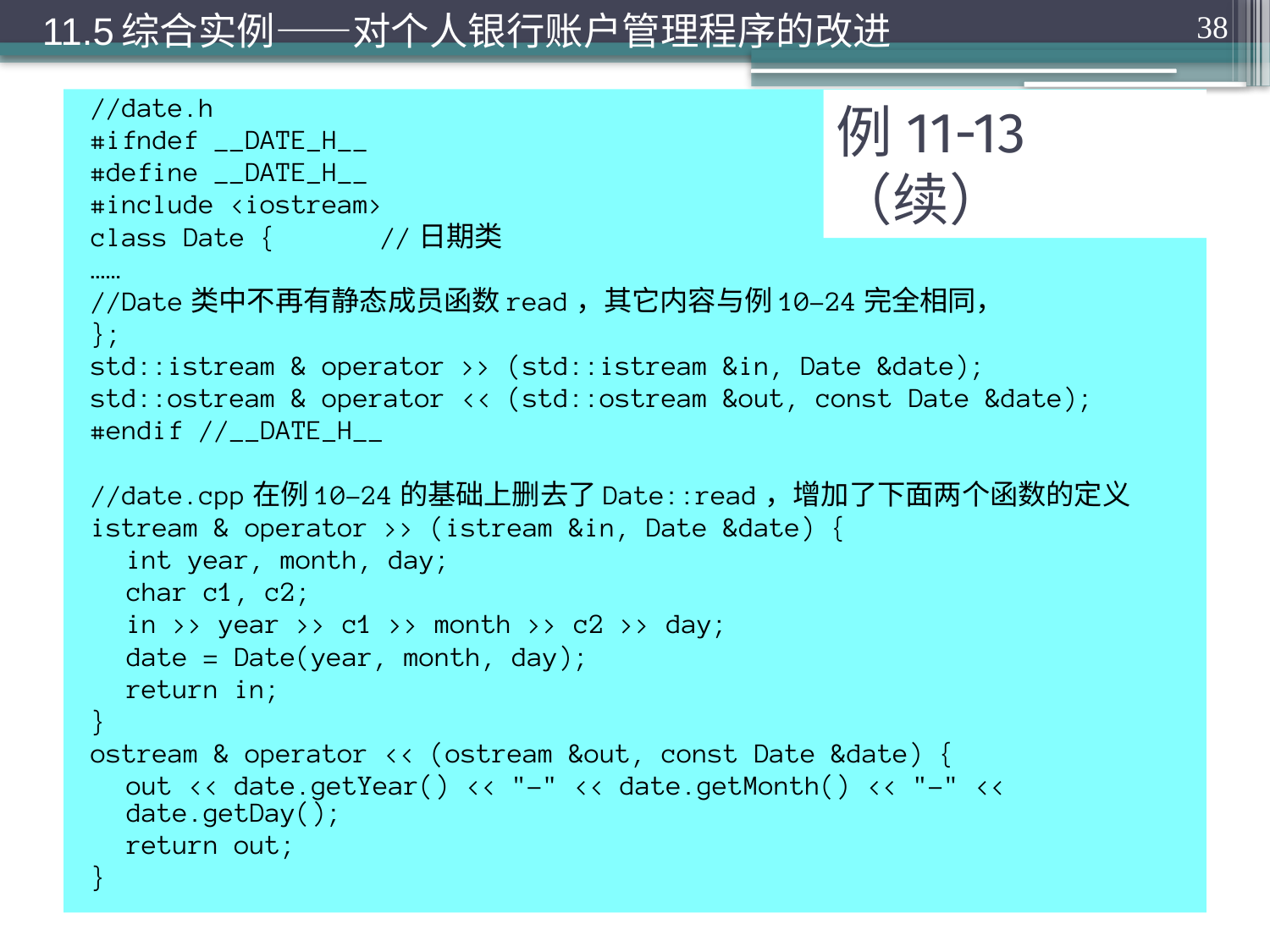

11.5综合实例——对个人银行账户管理程序的改进
38
//date.h
#ifndef __DATE_H__
#define __DATE_H__
#include <iostream>
class Date {	//日期类
……
//Date类中不再有静态成员函数read，其它内容与例10-24完全相同，
};
std::istream & operator >> (std::istream &in, Date &date);
std::ostream & operator << (std::ostream &out, const Date &date);
#endif //__DATE_H__

//date.cpp在例10-24的基础上删去了Date::read，增加了下面两个函数的定义
istream & operator >> (istream &in, Date &date) {
	int year, month, day;
	char c1, c2;
	in >> year >> c1 >> month >> c2 >> day;
	date = Date(year, month, day);
	return in;
}
ostream & operator << (ostream &out, const Date &date) {
	out << date.getYear() << "-" << date.getMonth() << "-" << date.getDay();
	return out;
}
# 例11-13（续）